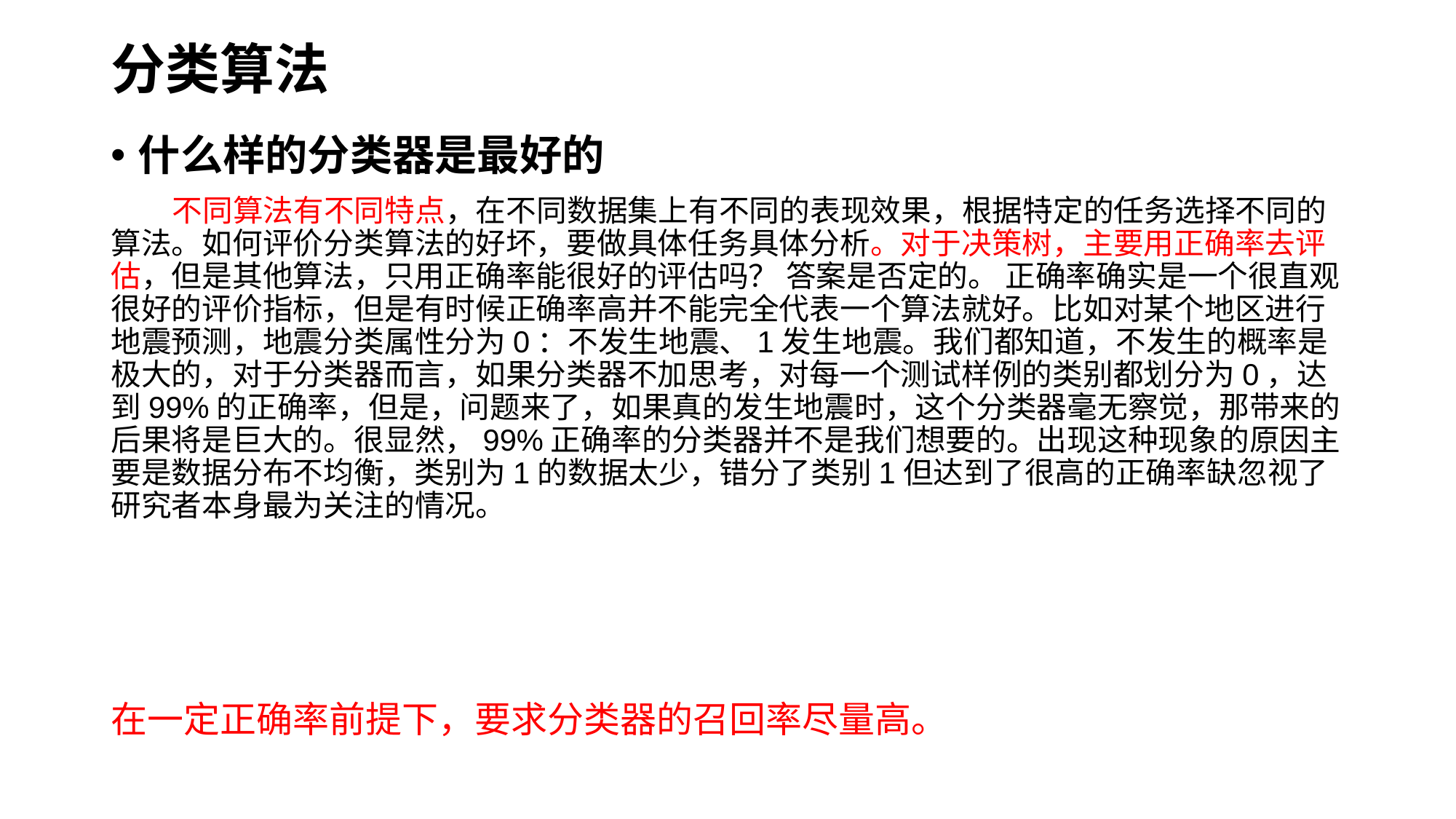

# 分类算法
什么样的分类器是最好的
        不同算法有不同特点，在不同数据集上有不同的表现效果，根据特定的任务选择不同的算法。如何评价分类算法的好坏，要做具体任务具体分析。对于决策树，主要用正确率去评估，但是其他算法，只用正确率能很好的评估吗？ 答案是否定的。 正确率确实是一个很直观很好的评价指标，但是有时候正确率高并不能完全代表一个算法就好。比如对某个地区进行地震预测，地震分类属性分为0：不发生地震、1发生地震。我们都知道，不发生的概率是极大的，对于分类器而言，如果分类器不加思考，对每一个测试样例的类别都划分为0，达到99%的正确率，但是，问题来了，如果真的发生地震时，这个分类器毫无察觉，那带来的后果将是巨大的。很显然，99%正确率的分类器并不是我们想要的。出现这种现象的原因主要是数据分布不均衡，类别为1的数据太少，错分了类别1但达到了很高的正确率缺忽视了研究者本身最为关注的情况。

在一定正确率前提下，要求分类器的召回率尽量高。